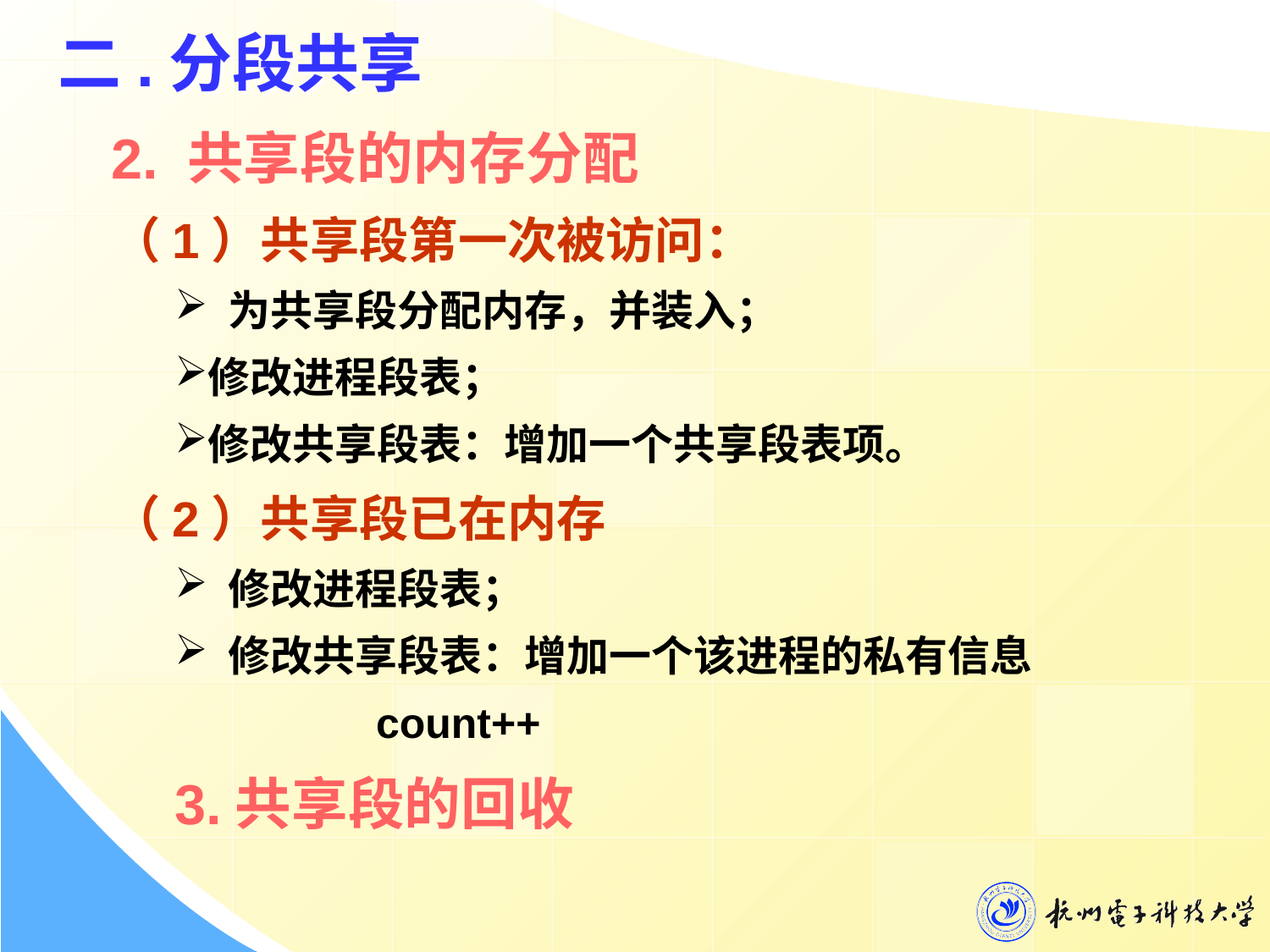

# 二.分段共享
2. 共享段的内存分配
（1）共享段第一次被访问：
 为共享段分配内存，并装入；
修改进程段表；
修改共享段表：增加一个共享段表项。
（2）共享段已在内存
 修改进程段表；
 修改共享段表：增加一个该进程的私有信息
                 count++
3.共享段的回收